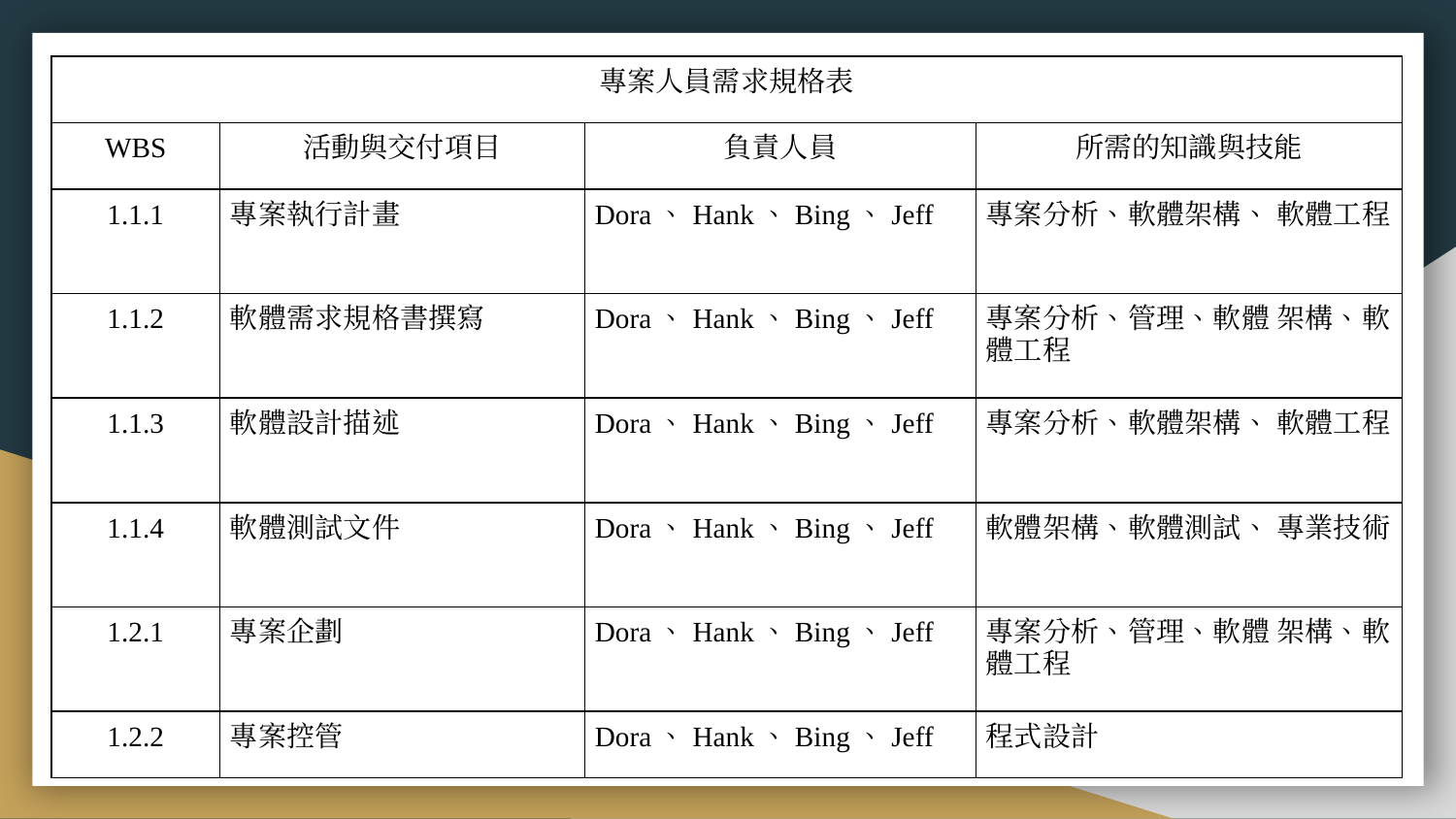

| 專案人員需求規格表 |  |  |  |
| --- | --- | --- | --- |
| WBS | 活動與交付項目 | 負責人員 | 所需的知識與技能 |
| 1.1.1 | 專案執行計畫 | Dora、Hank、Bing、Jeff | 專案分析、軟體架構、 軟體工程 |
| 1.1.2 | 軟體需求規格書撰寫 | Dora、Hank、Bing、Jeff | 專案分析、管理、軟體 架構、軟體工程 |
| 1.1.3 | 軟體設計描述 | Dora、Hank、Bing、Jeff | 專案分析、軟體架構、 軟體工程 |
| 1.1.4 | 軟體測試文件 | Dora、Hank、Bing、Jeff | 軟體架構、軟體測試、 專業技術 |
| 1.2.1 | 專案企劃 | Dora、Hank、Bing、Jeff | 專案分析、管理、軟體 架構、軟體工程 |
| 1.2.2 | 專案控管 | Dora、Hank、Bing、Jeff | 程式設計 |